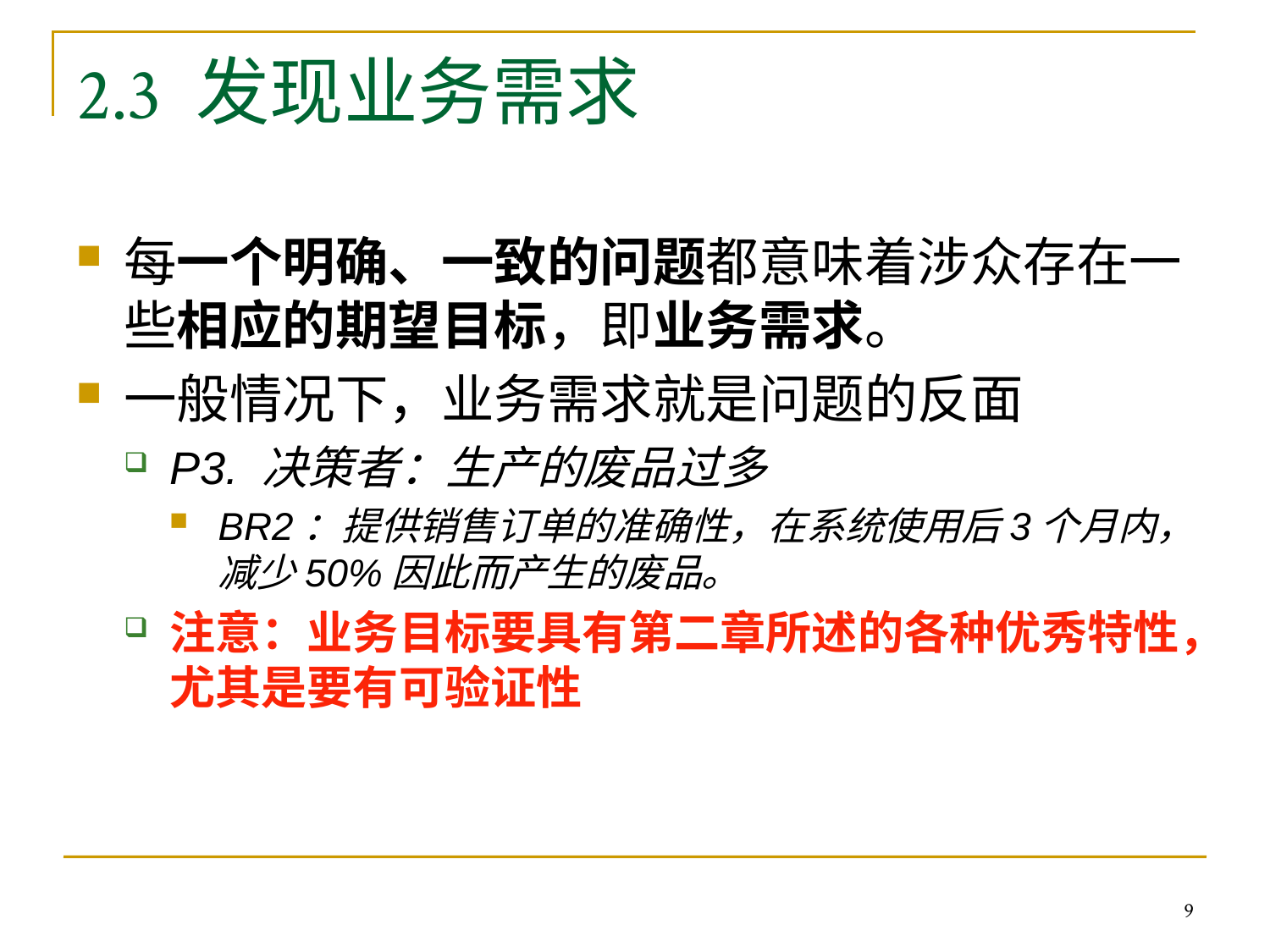

# 2.3 发现业务需求
每一个明确、一致的问题都意味着涉众存在一些相应的期望目标，即业务需求。
一般情况下，业务需求就是问题的反面
P3. 决策者：生产的废品过多
BR2：提供销售订单的准确性，在系统使用后3个月内，减少50%因此而产生的废品。
注意：业务目标要具有第二章所述的各种优秀特性，尤其是要有可验证性
9